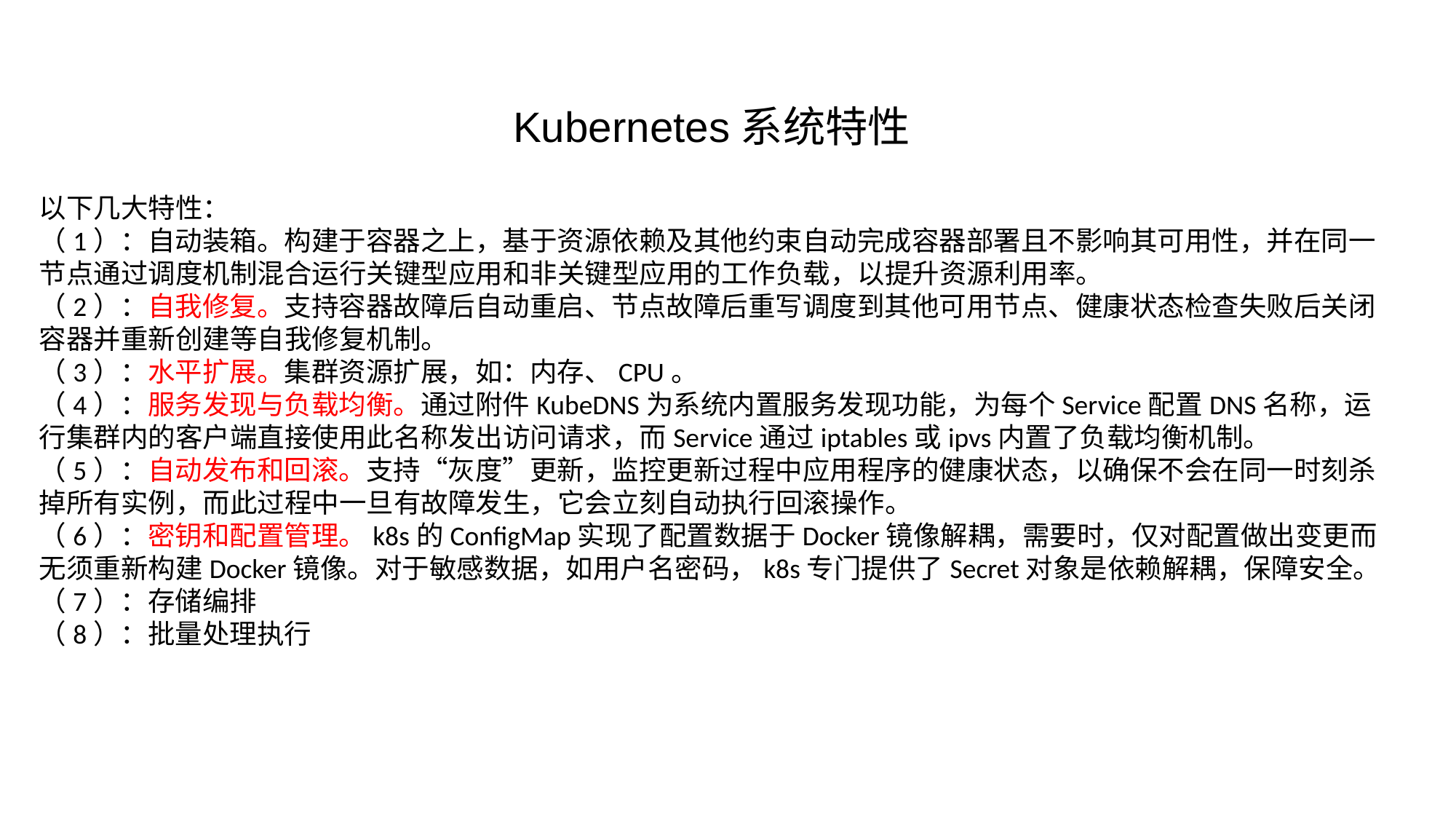

# Kubernetes系统特性
以下几大特性：
（1）：自动装箱。构建于容器之上，基于资源依赖及其他约束自动完成容器部署且不影响其可用性，并在同一节点通过调度机制混合运行关键型应用和非关键型应用的工作负载，以提升资源利用率。
（2）：自我修复。支持容器故障后自动重启、节点故障后重写调度到其他可用节点、健康状态检查失败后关闭容器并重新创建等自我修复机制。
（3）：水平扩展。集群资源扩展，如：内存、CPU。
（4）：服务发现与负载均衡。通过附件KubeDNS为系统内置服务发现功能，为每个Service配置DNS名称，运行集群内的客户端直接使用此名称发出访问请求，而Service通过iptables或ipvs内置了负载均衡机制。
（5）：自动发布和回滚。支持“灰度”更新，监控更新过程中应用程序的健康状态，以确保不会在同一时刻杀掉所有实例，而此过程中一旦有故障发生，它会立刻自动执行回滚操作。
（6）：密钥和配置管理。k8s的ConfigMap实现了配置数据于Docker镜像解耦，需要时，仅对配置做出变更而无须重新构建Docker镜像。对于敏感数据，如用户名密码，k8s专门提供了Secret对象是依赖解耦，保障安全。
（7）：存储编排
（8）：批量处理执行